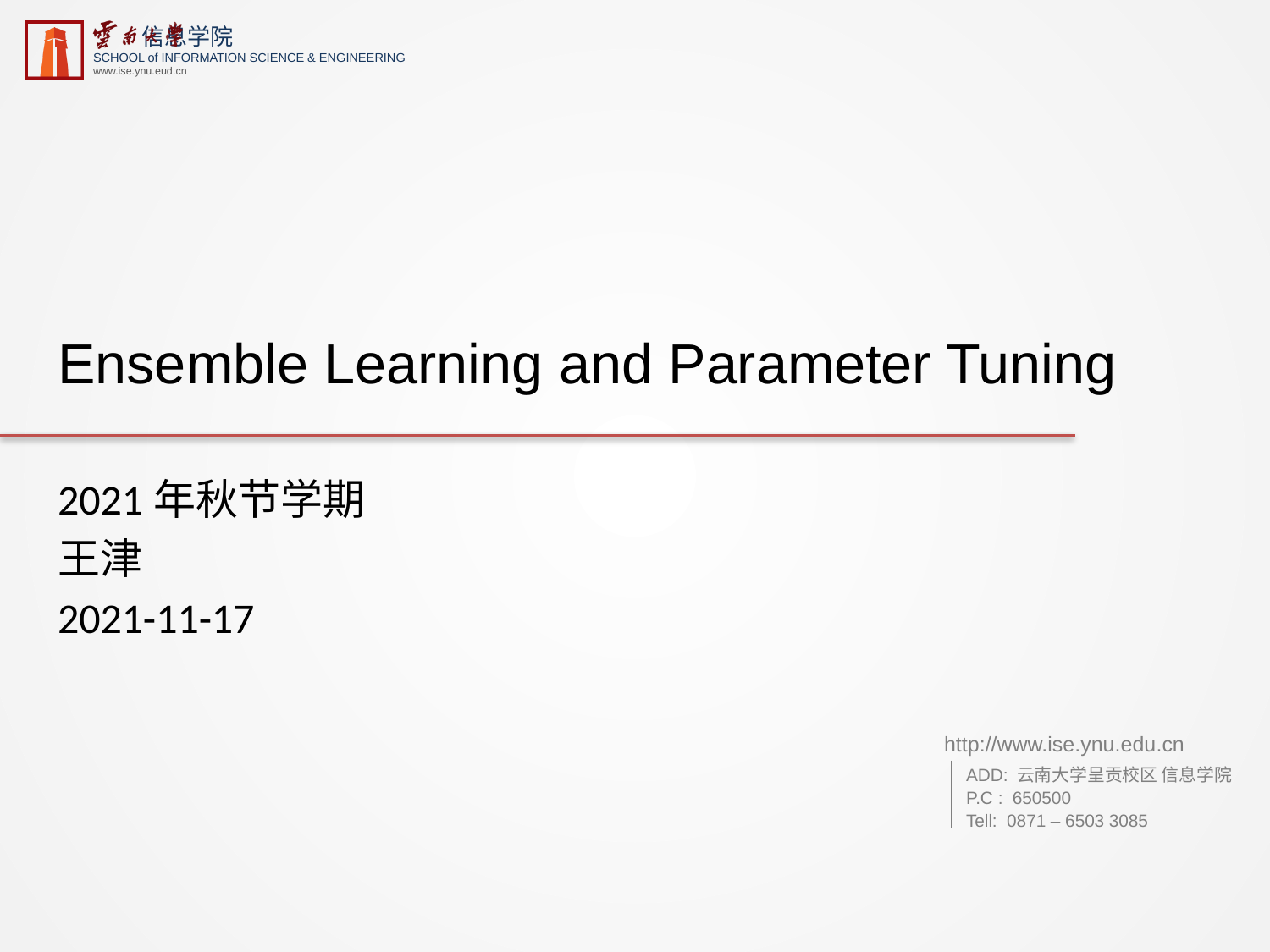

# Ensemble Learning and Parameter Tuning
2021年秋节学期
王津
2021-11-17